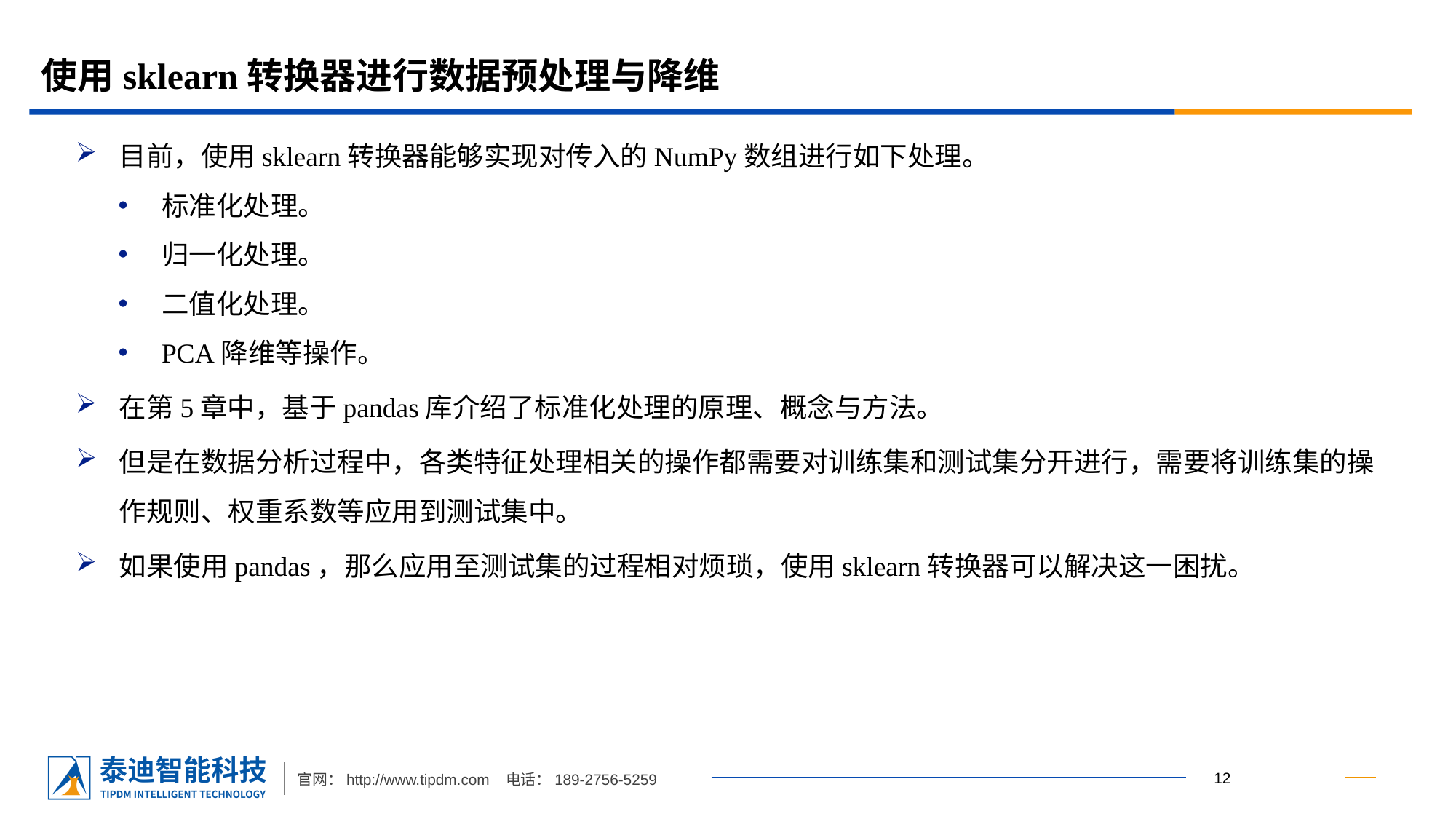

# 使用sklearn转换器进行数据预处理与降维
目前，使用sklearn转换器能够实现对传入的NumPy数组进行如下处理。
标准化处理。
归一化处理。
二值化处理。
PCA降维等操作。
在第5章中，基于pandas库介绍了标准化处理的原理、概念与方法。
但是在数据分析过程中，各类特征处理相关的操作都需要对训练集和测试集分开进行，需要将训练集的操作规则、权重系数等应用到测试集中。
如果使用pandas，那么应用至测试集的过程相对烦琐，使用sklearn转换器可以解决这一困扰。